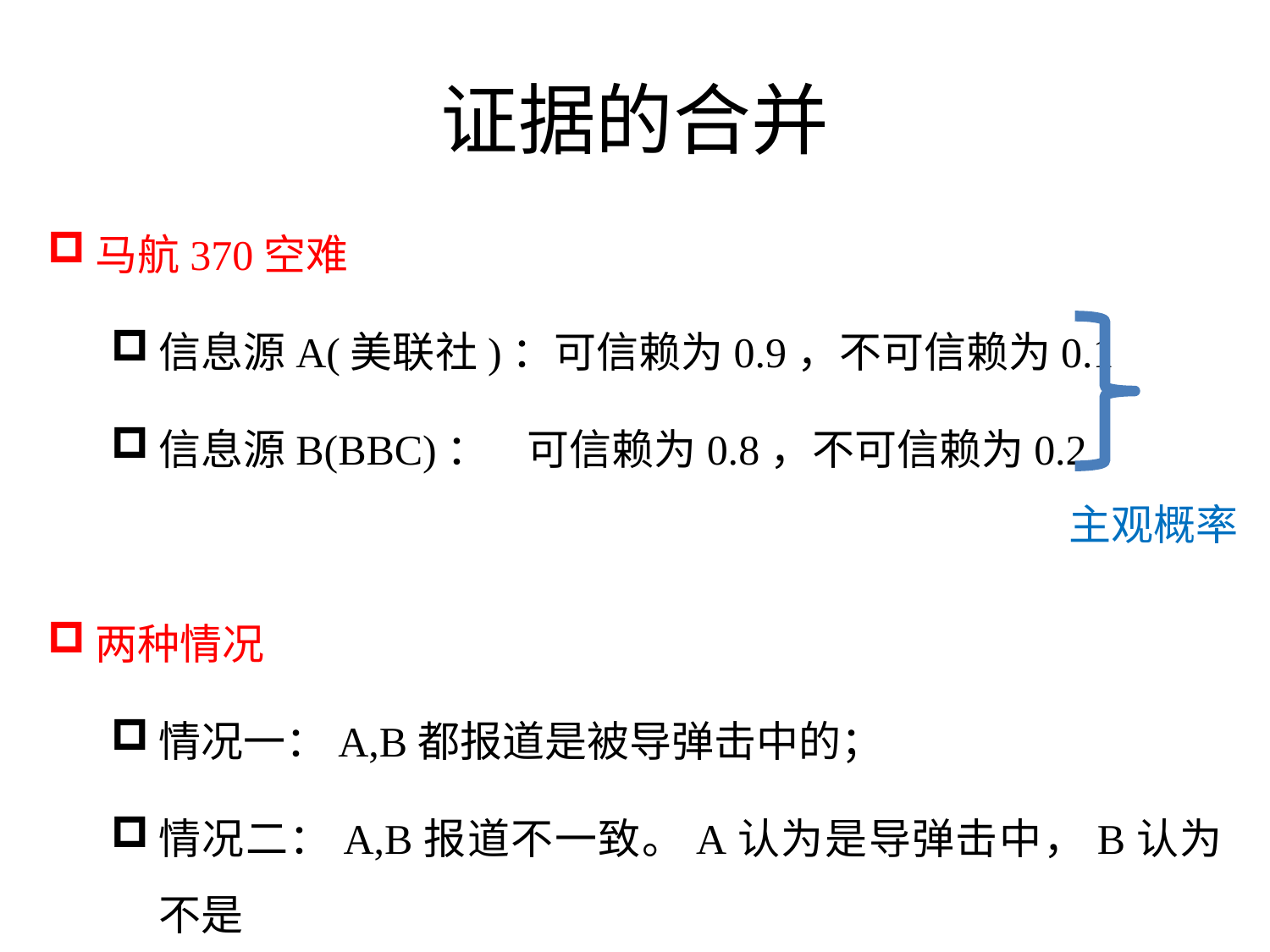

# 证据的合并
马航370空难
信息源A(美联社)：可信赖为0.9，不可信赖为0.1
信息源B(BBC)：    可信赖为0.8，不可信赖为0.2

两种情况
情况一：A,B都报道是被导弹击中的；
情况二：A,B报道不一致。A认为是导弹击中，B认为不是

主观概率